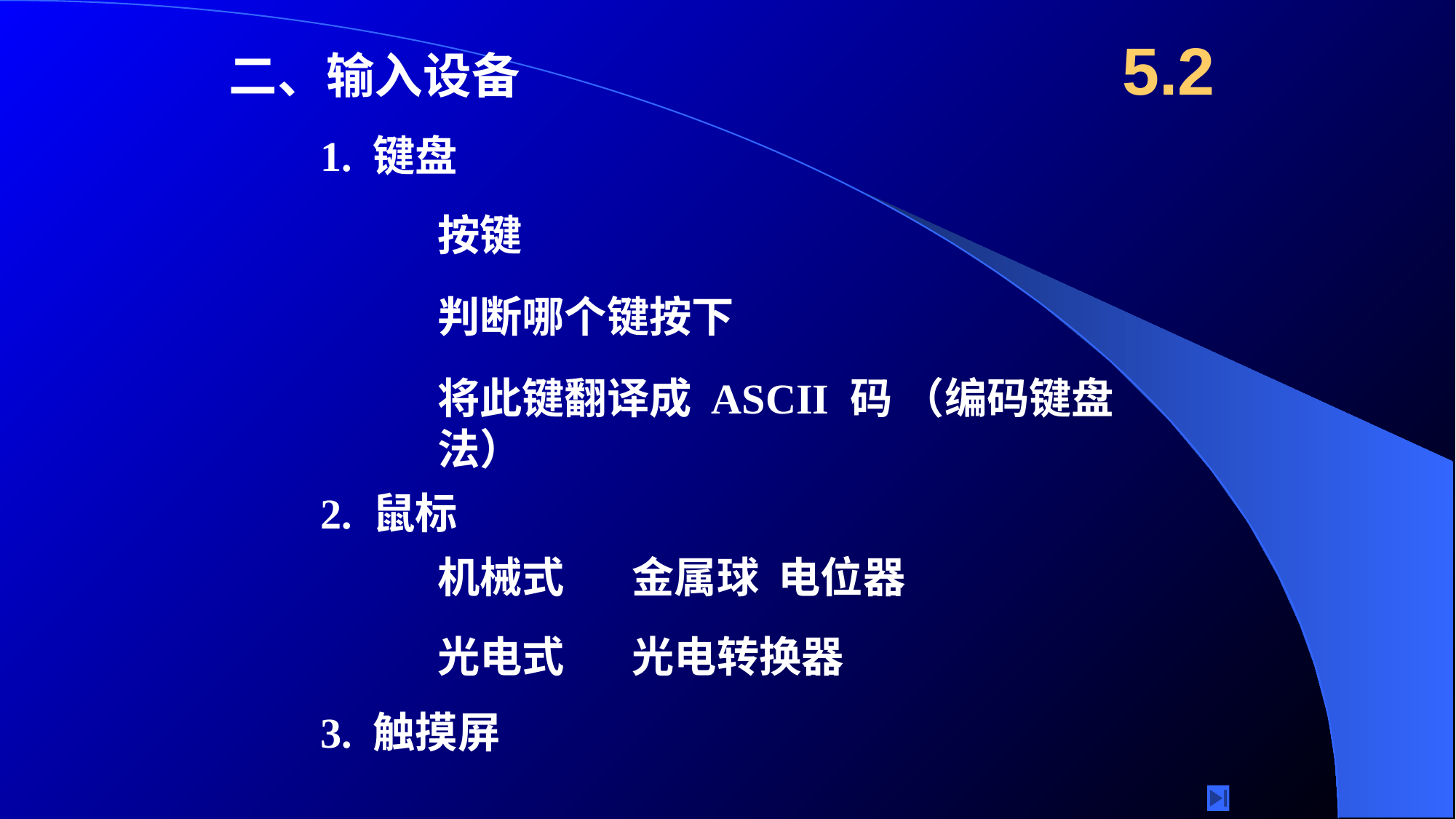

5.2
二、输入设备
1. 键盘
按键
判断哪个键按下
将此键翻译成 ASCII 码 （编码键盘法）
2. 鼠标
机械式       金属球  电位器
光电式       光电转换器
3. 触摸屏